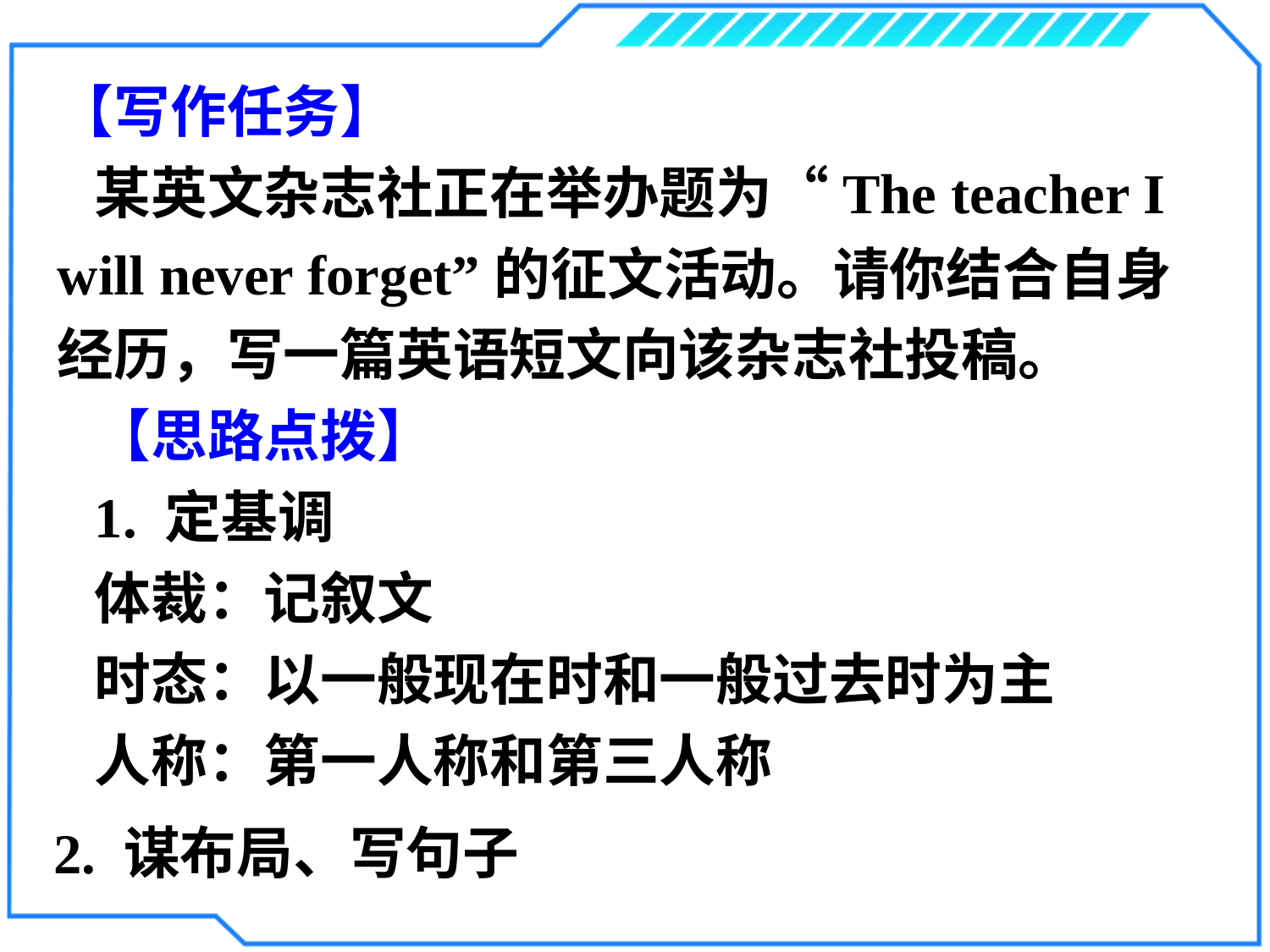

【写作任务】
某英文杂志社正在举办题为“The teacher I will never forget”的征文活动。请你结合自身经历，写一篇英语短文向该杂志社投稿。
【思路点拨】
1. 定基调
体裁：记叙文
时态：以一般现在时和一般过去时为主
人称：第一人称和第三人称
2. 谋布局、写句子